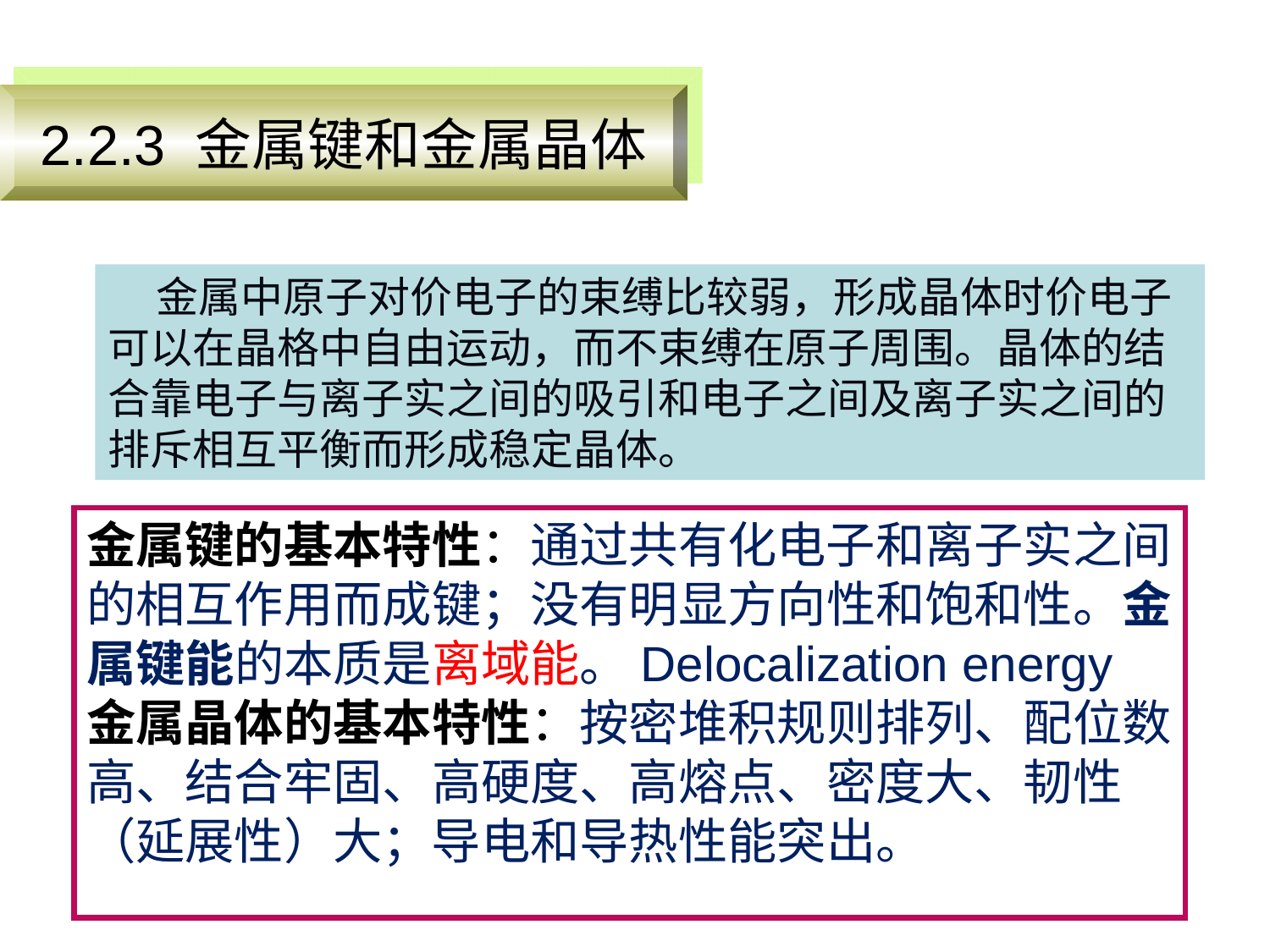

2.2.3 金属键和金属晶体
    金属中原子对价电子的束缚比较弱，形成晶体时价电子可以在晶格中自由运动，而不束缚在原子周围。晶体的结合靠电子与离子实之间的吸引和电子之间及离子实之间的排斥相互平衡而形成稳定晶体。
金属键的基本特性：通过共有化电子和离子实之间的相互作用而成键；没有明显方向性和饱和性。金属键能的本质是离域能。Delocalization energy
金属晶体的基本特性：按密堆积规则排列、配位数高、结合牢固、高硬度、高熔点、密度大、韧性（延展性）大；导电和导热性能突出。